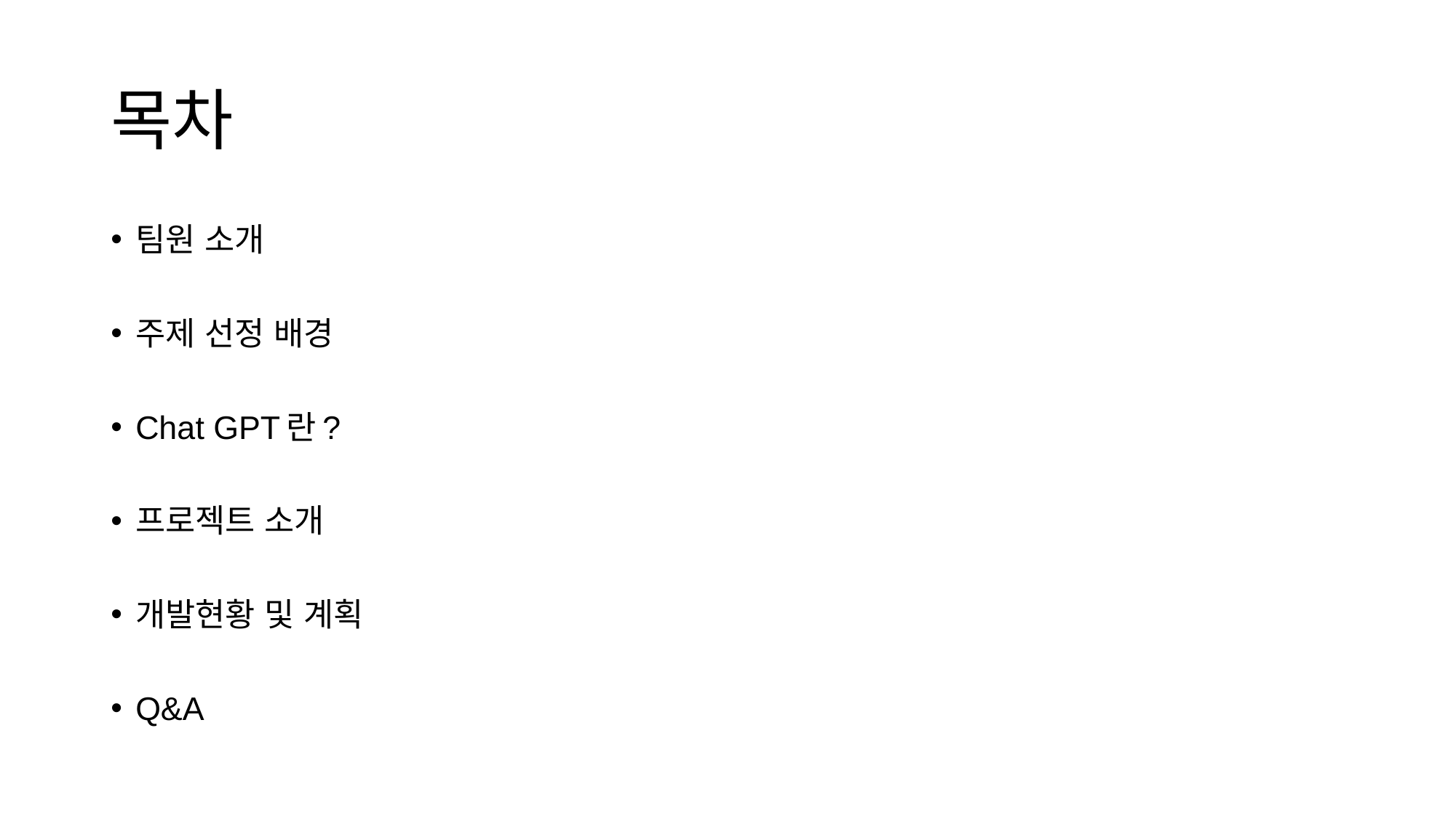

# 목차
팀원 소개

주제 선정 배경

Chat GPT란?

프로젝트 소개

개발현황 및 계획

Q&A